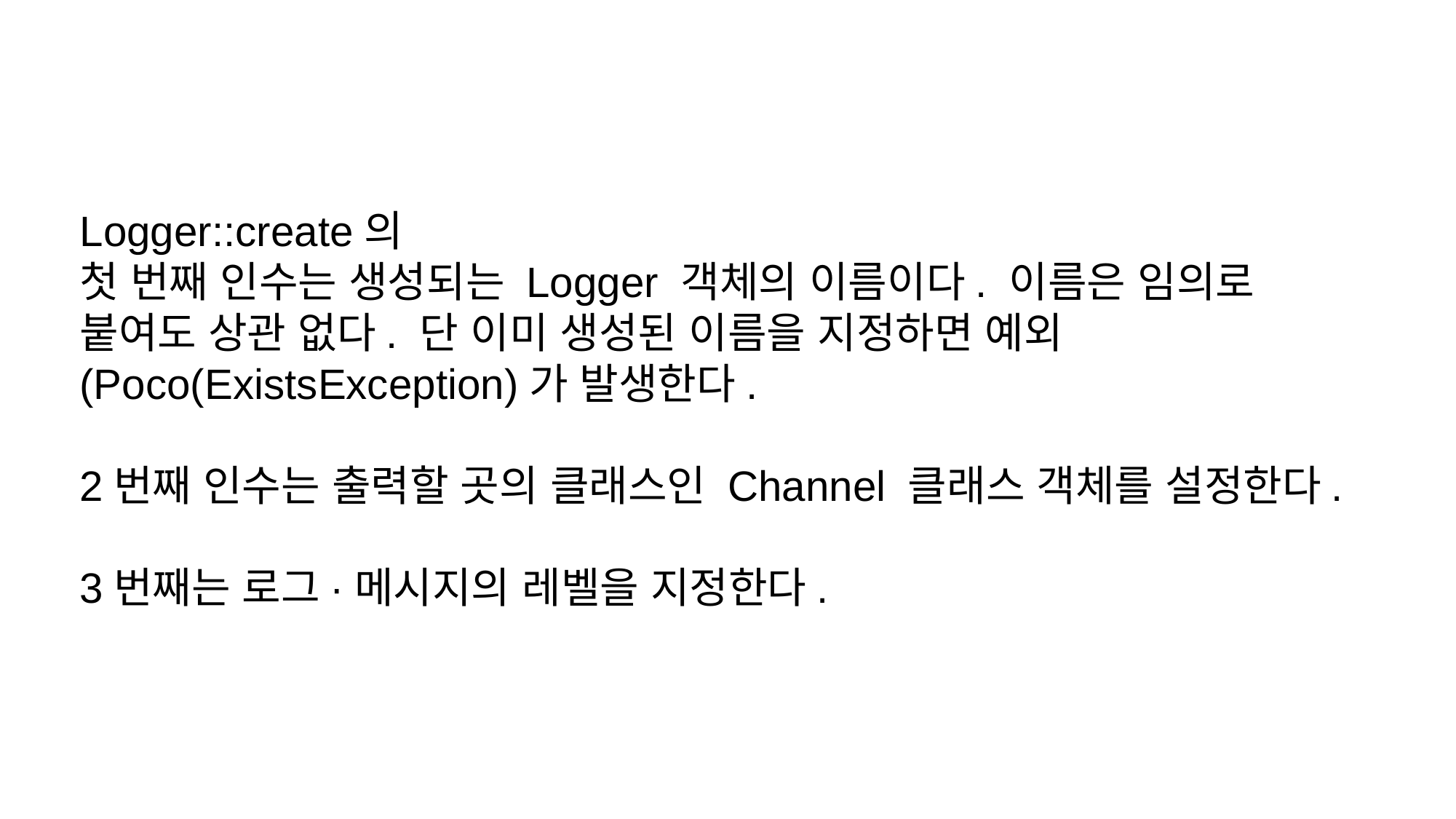

Logger::create의
첫 번째 인수는 생성되는 Logger 객체의 이름이다. 이름은 임의로 붙여도 상관 없다. 단 이미 생성된 이름을 지정하면 예외(Poco(ExistsException)가 발생한다.

2번째 인수는 출력할 곳의 클래스인 Channel 클래스 객체를 설정한다.
3번째는 로그·메시지의 레벨을 지정한다.